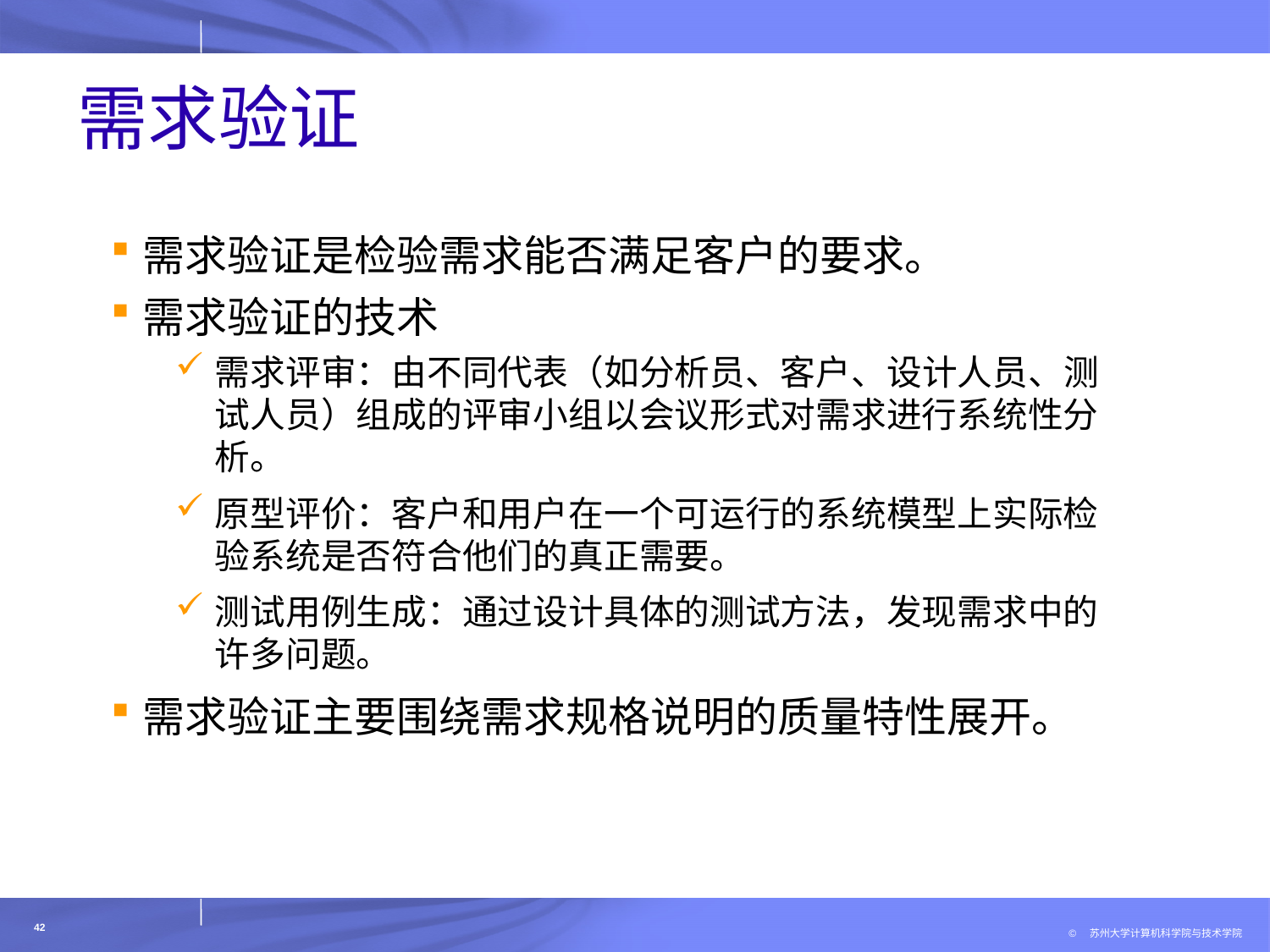

# 需求验证
需求验证是检验需求能否满足客户的要求。
需求验证的技术
需求评审：由不同代表（如分析员、客户、设计人员、测试人员）组成的评审小组以会议形式对需求进行系统性分析。
原型评价：客户和用户在一个可运行的系统模型上实际检验系统是否符合他们的真正需要。
测试用例生成：通过设计具体的测试方法，发现需求中的许多问题。
需求验证主要围绕需求规格说明的质量特性展开。

42